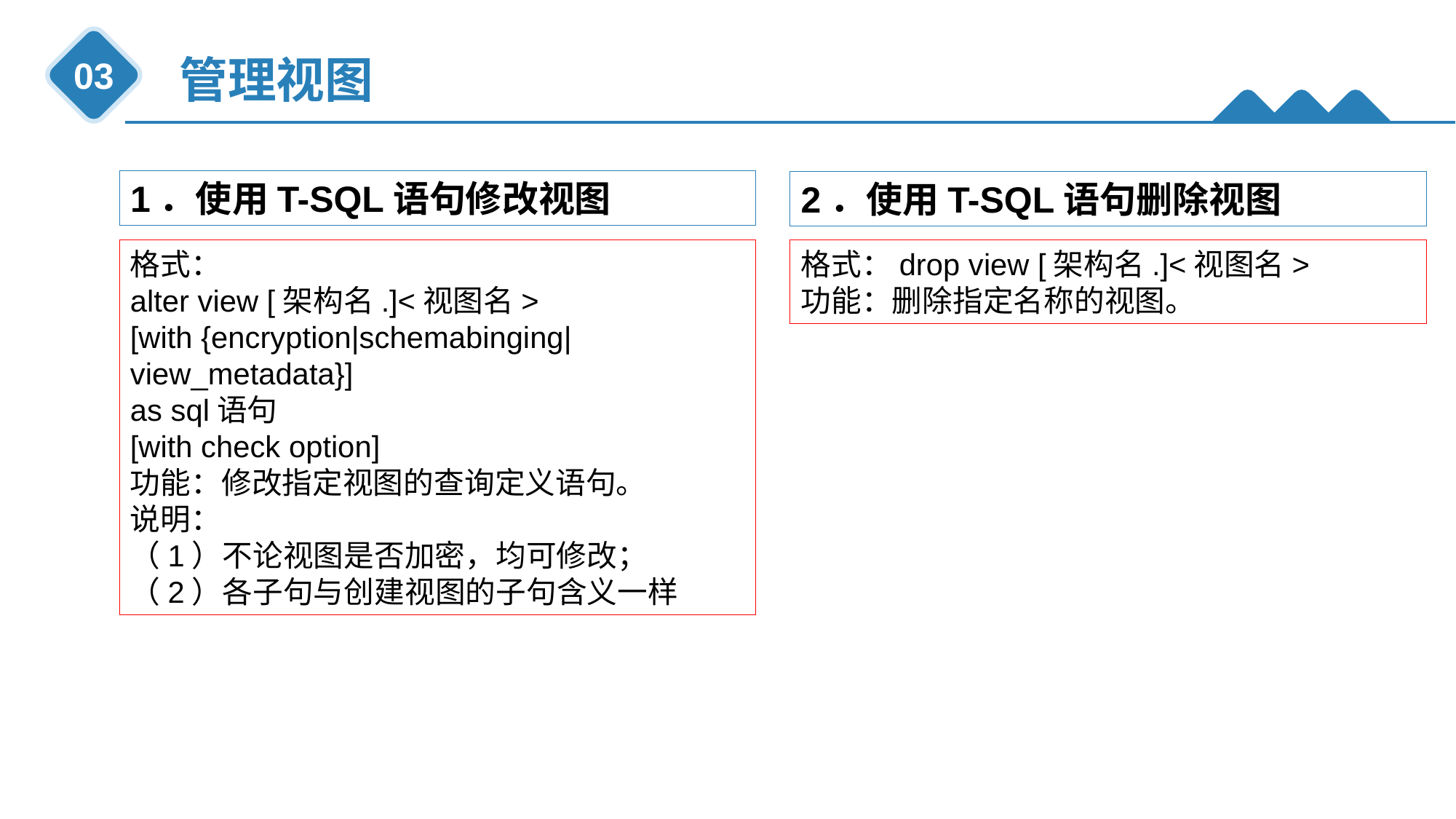

管理视图
03

1．使用T-SQL语句修改视图
2．使用T-SQL语句删除视图
格式：
alter view [架构名.]<视图名>
[with {encryption|schemabinging|view_metadata}]
as sql语句
[with check option]
功能：修改指定视图的查询定义语句。
说明：
（1）不论视图是否加密，均可修改；
（2）各子句与创建视图的子句含义一样
格式：drop view [架构名.]<视图名>
功能：删除指定名称的视图。